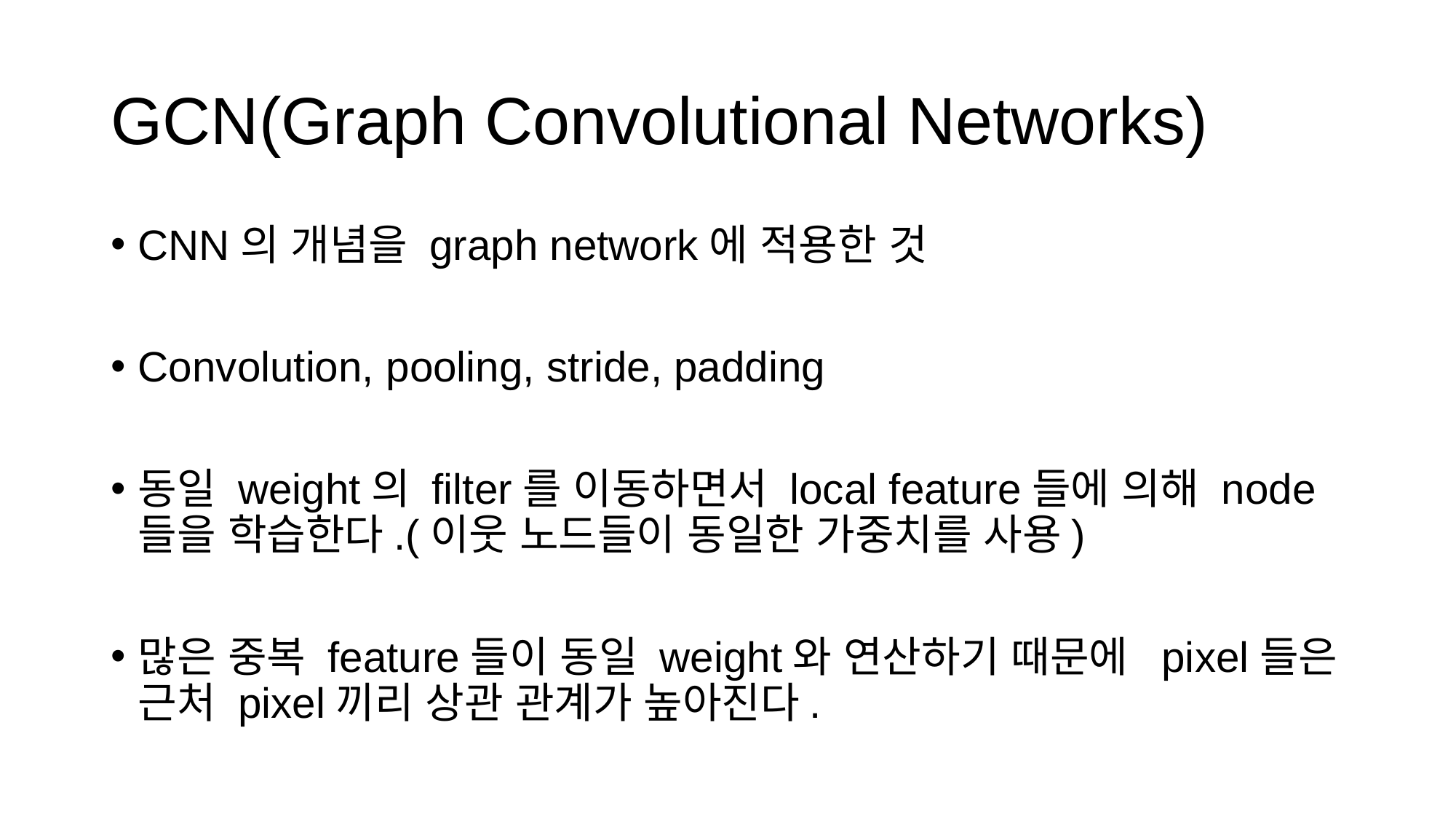

# GCN(Graph Convolutional Networks)
CNN의 개념을 graph network에 적용한 것

Convolution, pooling, stride, padding

동일 weight의 filter를 이동하면서 local feature들에 의해 node들을 학습한다.(이웃 노드들이 동일한 가중치를 사용)

많은 중복 feature들이 동일 weight와 연산하기 때문에  pixel들은 근처 pixel끼리 상관 관계가 높아진다.